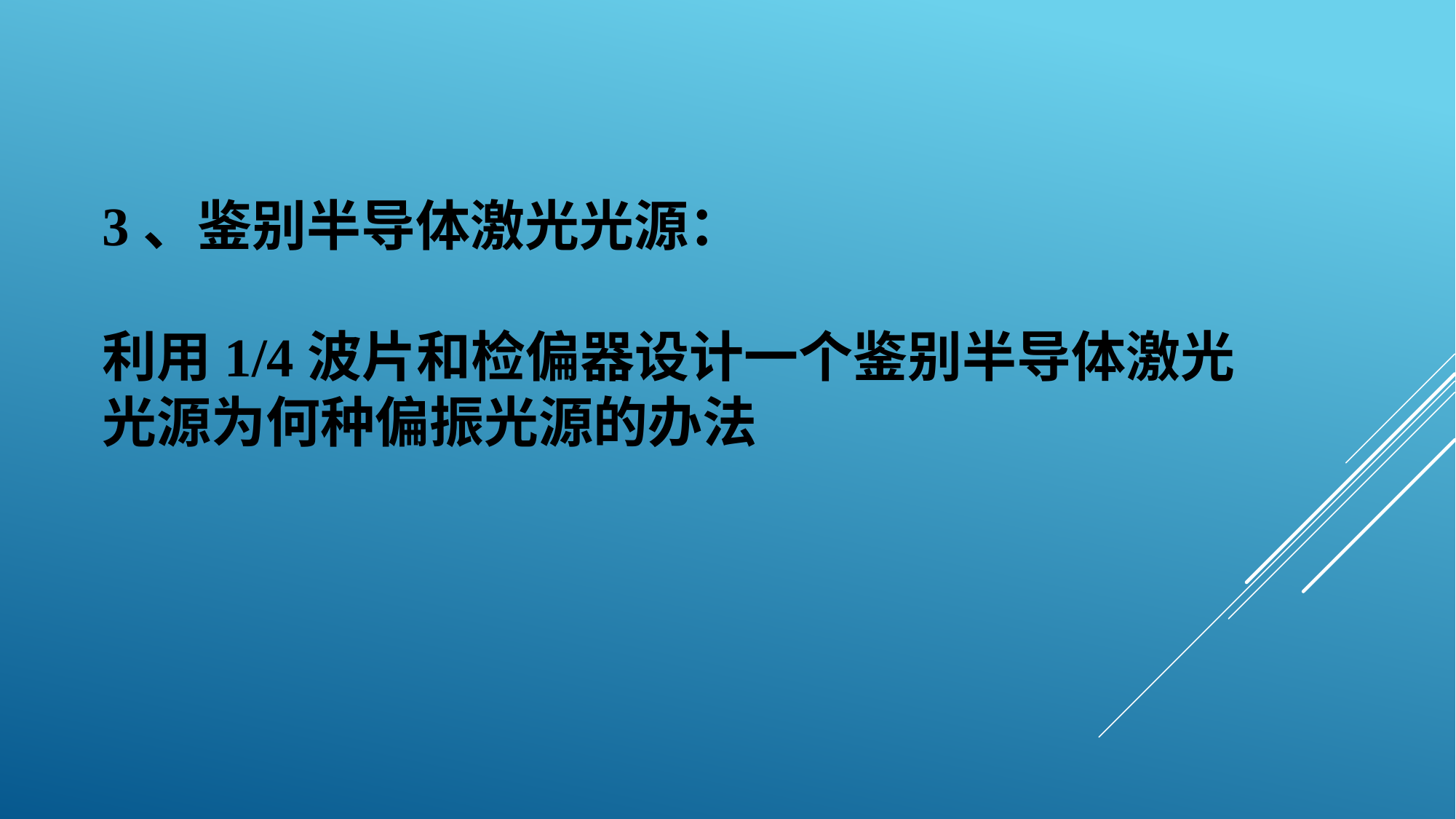

3、鉴别半导体激光光源：

利用1/4波片和检偏器设计一个鉴别半导体激光
光源为何种偏振光源的办法